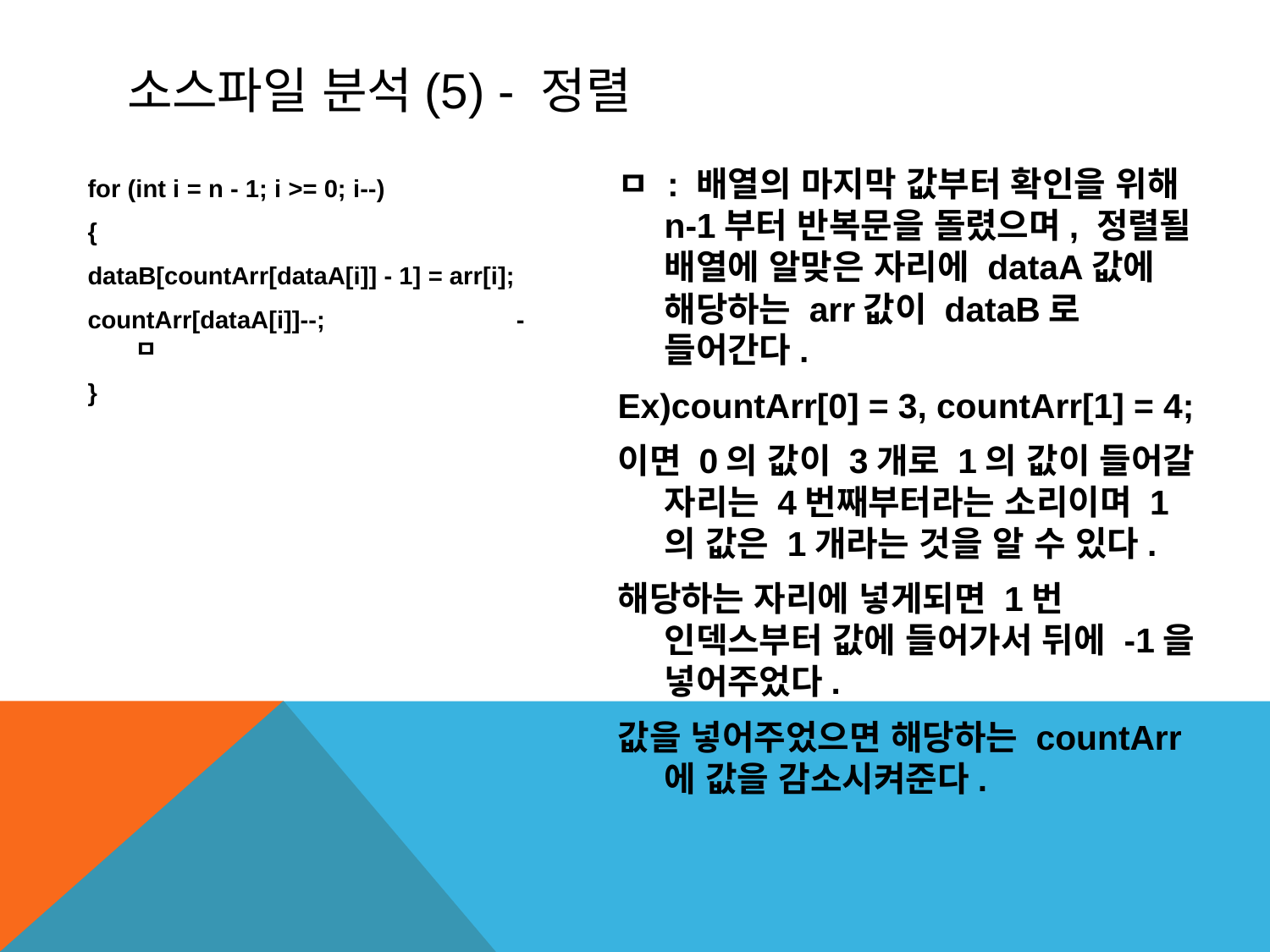

# 소스파일 분석(5) - 정렬
ㅁ : 배열의 마지막 값부터 확인을 위해 n-1부터 반복문을 돌렸으며, 정렬될 배열에 알맞은 자리에 dataA값에 해당하는 arr값이 dataB로 들어간다.
Ex)countArr[0] = 3, countArr[1] = 4;
이면 0의 값이 3개로 1의 값이 들어갈 자리는 4번째부터라는 소리이며 1의 값은 1개라는 것을 알 수 있다.
해당하는 자리에 넣게되면 1번 인덱스부터 값에 들어가서 뒤에 -1을 넣어주었다.
값을 넣어주었으면 해당하는 countArr에 값을 감소시켜준다.
for (int i = n - 1; i >= 0; i--)
{
dataB[countArr[dataA[i]] - 1] = arr[i];
countArr[dataA[i]]--;		-ㅁ
}